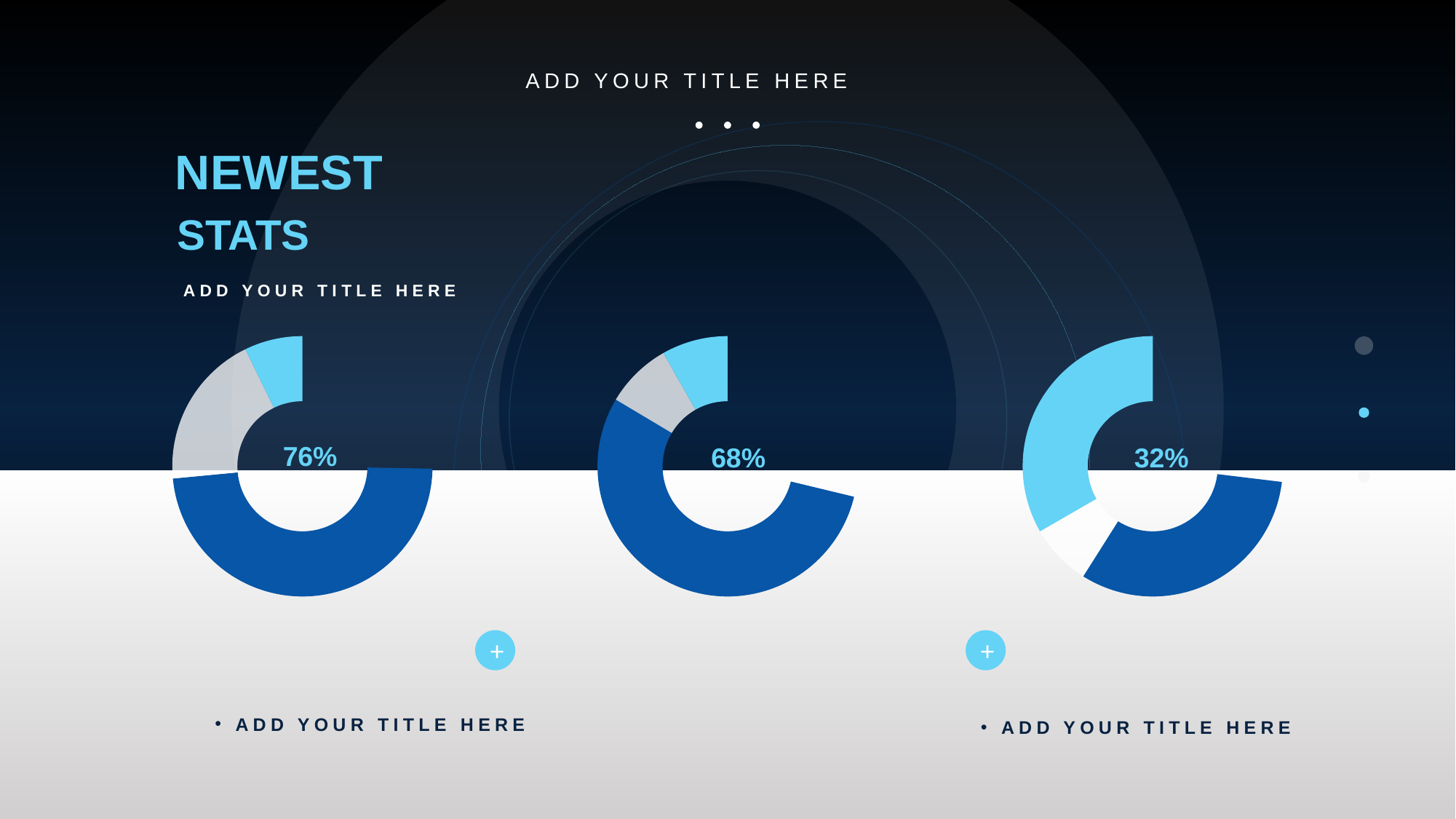

ADD YOUR TITLE HERE

NEWEST

STATS
ADD YOUR TITLE HERE

### Chart

| Category | 销售额 |
|---|---|
| 第一季度 | 4.2 |
| 第二季度 | 8.0 |
| 第三季度 | 3.2 |
| 第四季度 | 1.2 |

### Chart

| Category | 销售额 |
|---|---|
| 第一季度 | 4.2 |
| 第二季度 | 8.0 |
| 第三季度 | 1.2 |
| 第四季度 | 1.2 |

### Chart

| Category | 销售额 |
|---|---|
| 第一季度 | 4.2 |
| 第二季度 | 5.0 |
| 第三季度 | 1.2 |
| 第四季度 | 5.2 |

76%
68%
32%

+

+

ADD YOUR TITLE HERE
ADD YOUR TITLE HERE